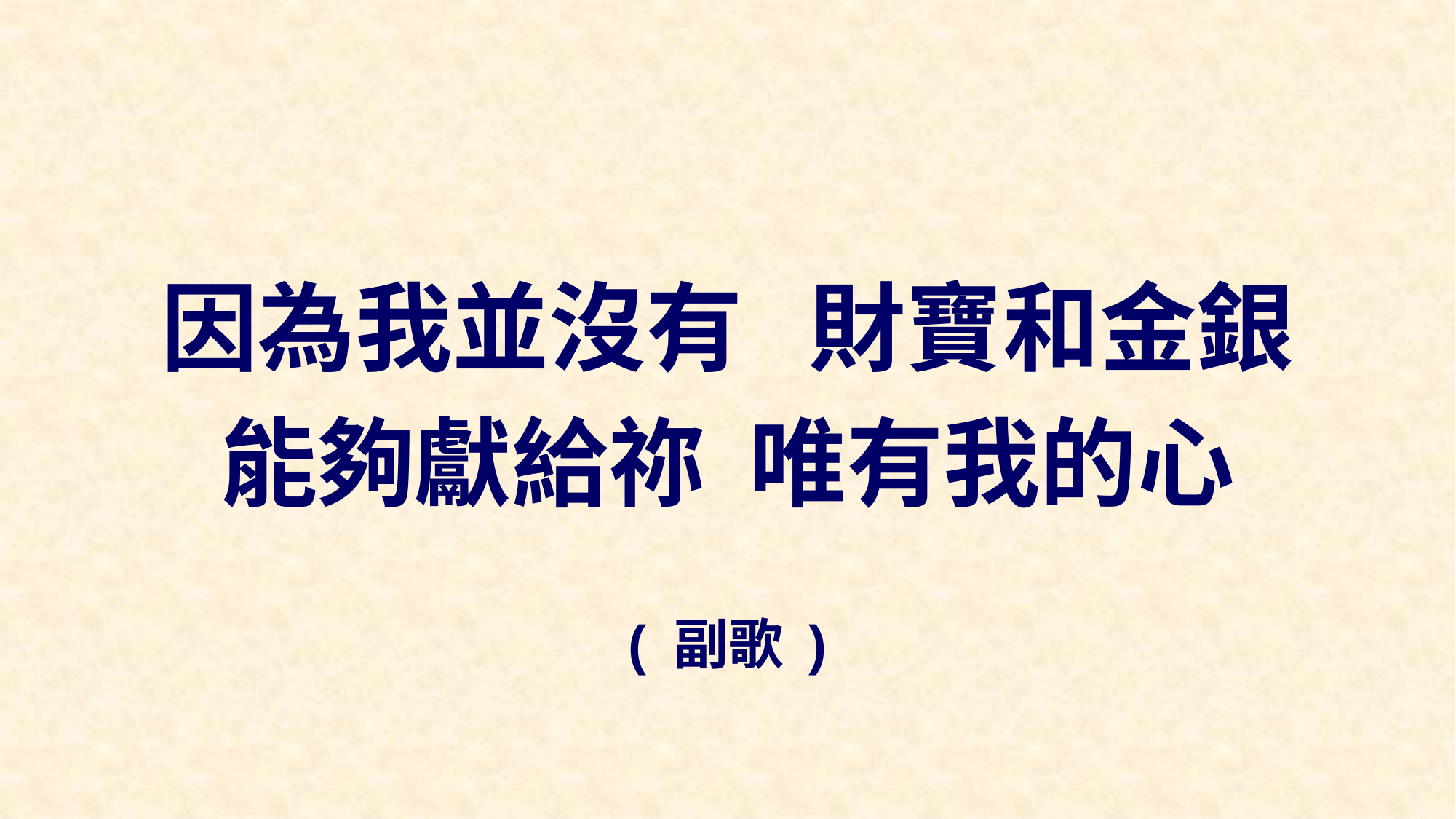

因為我並沒有   財寶和金銀
能夠獻給祢  唯有我的心
( 副歌 )